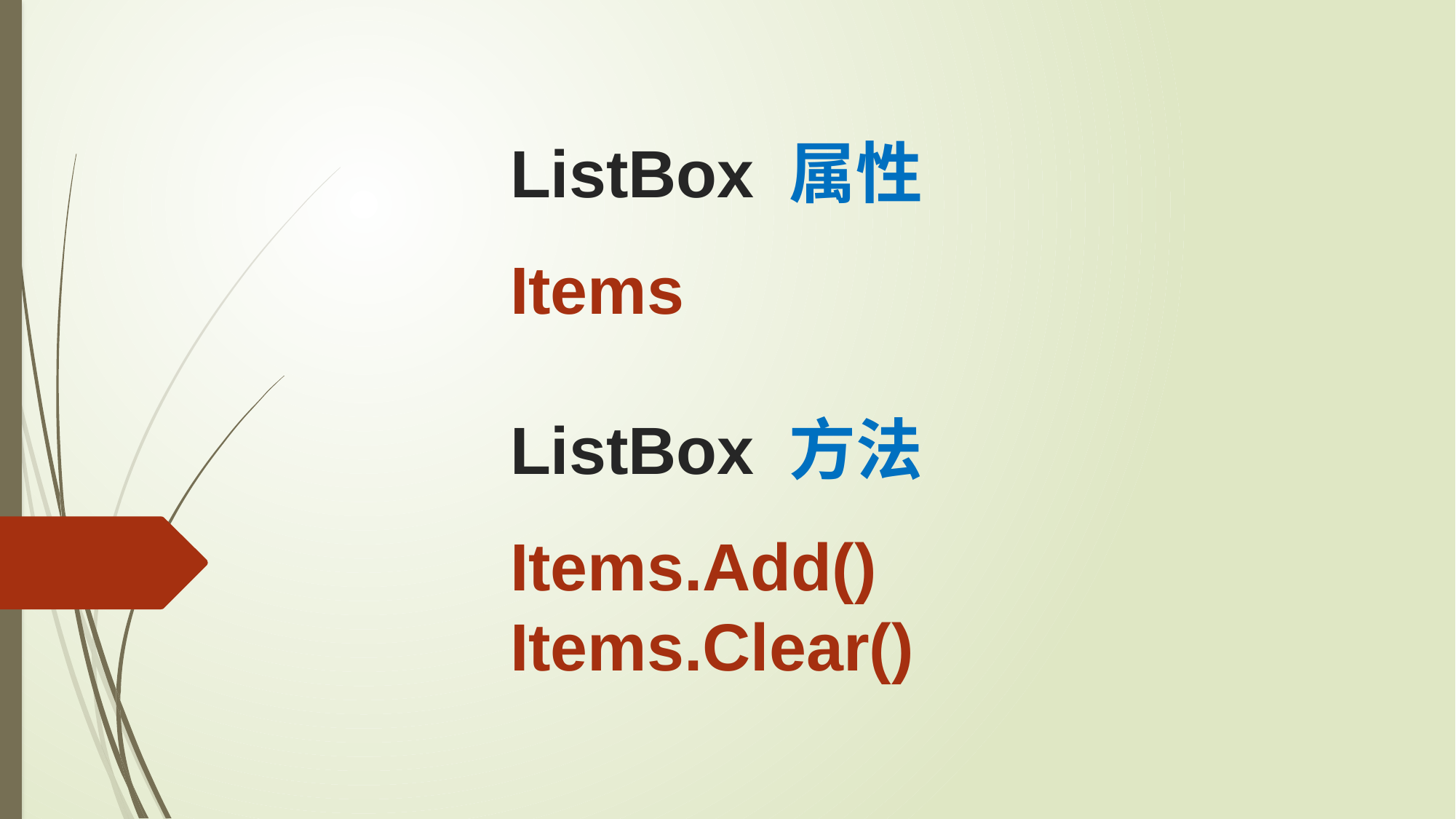

ListBox 属性

Items

ListBox 方法

Items.Add()
Items.Clear()